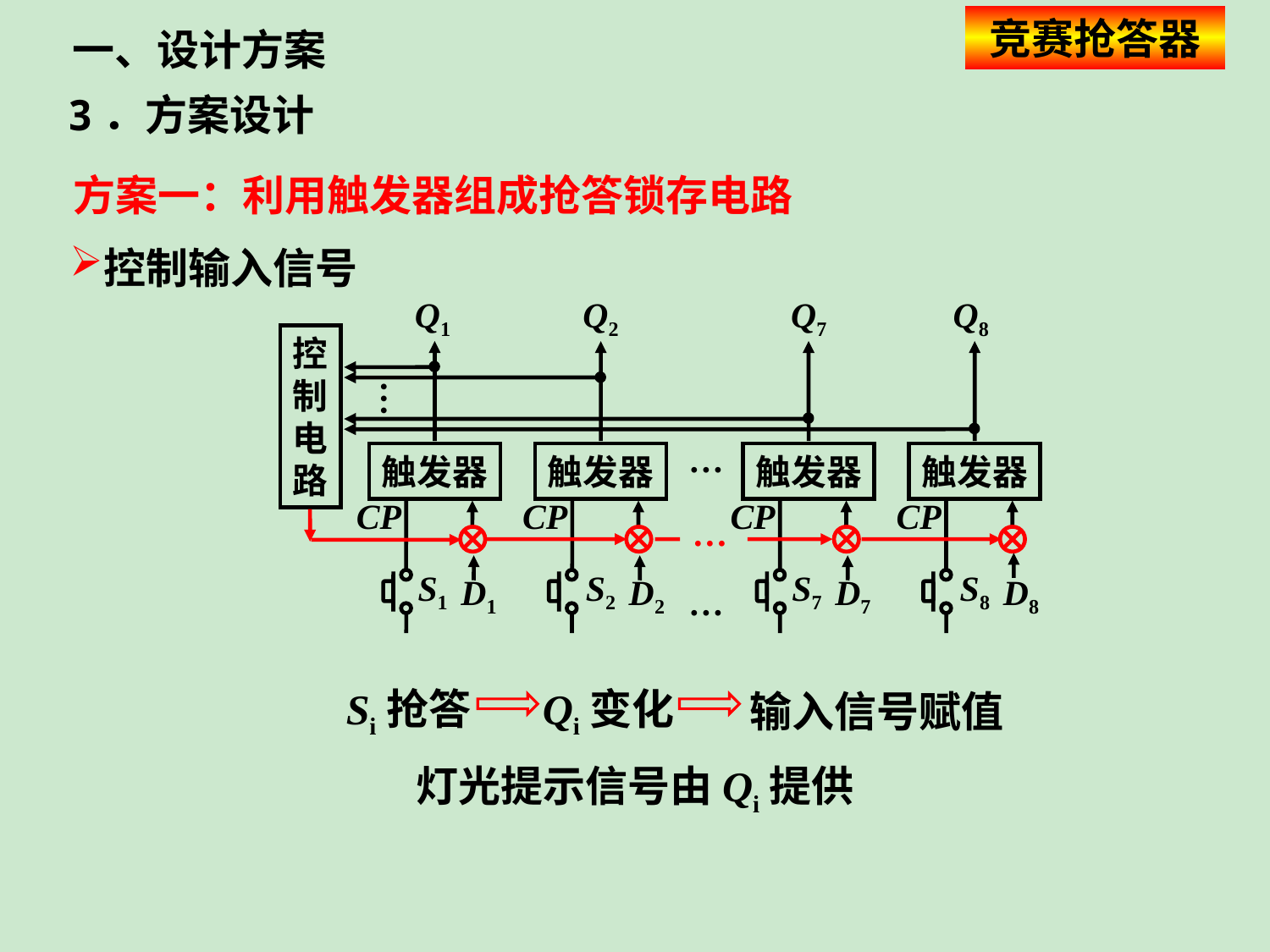

竞赛抢答器
一、设计方案
3．方案设计
方案一：利用触发器组成抢答锁存电路
控制输入信号
Q1
Q2
Q7
Q8
控
制
电
路

…

…
触发器
触发器
触发器
触发器
CP
CP
CP
CP
…

S1
S2
S7
S8

D1
D2
D7
D8
…
Si抢答
输入信号赋值
Qi变化

灯光提示信号由Qi提供